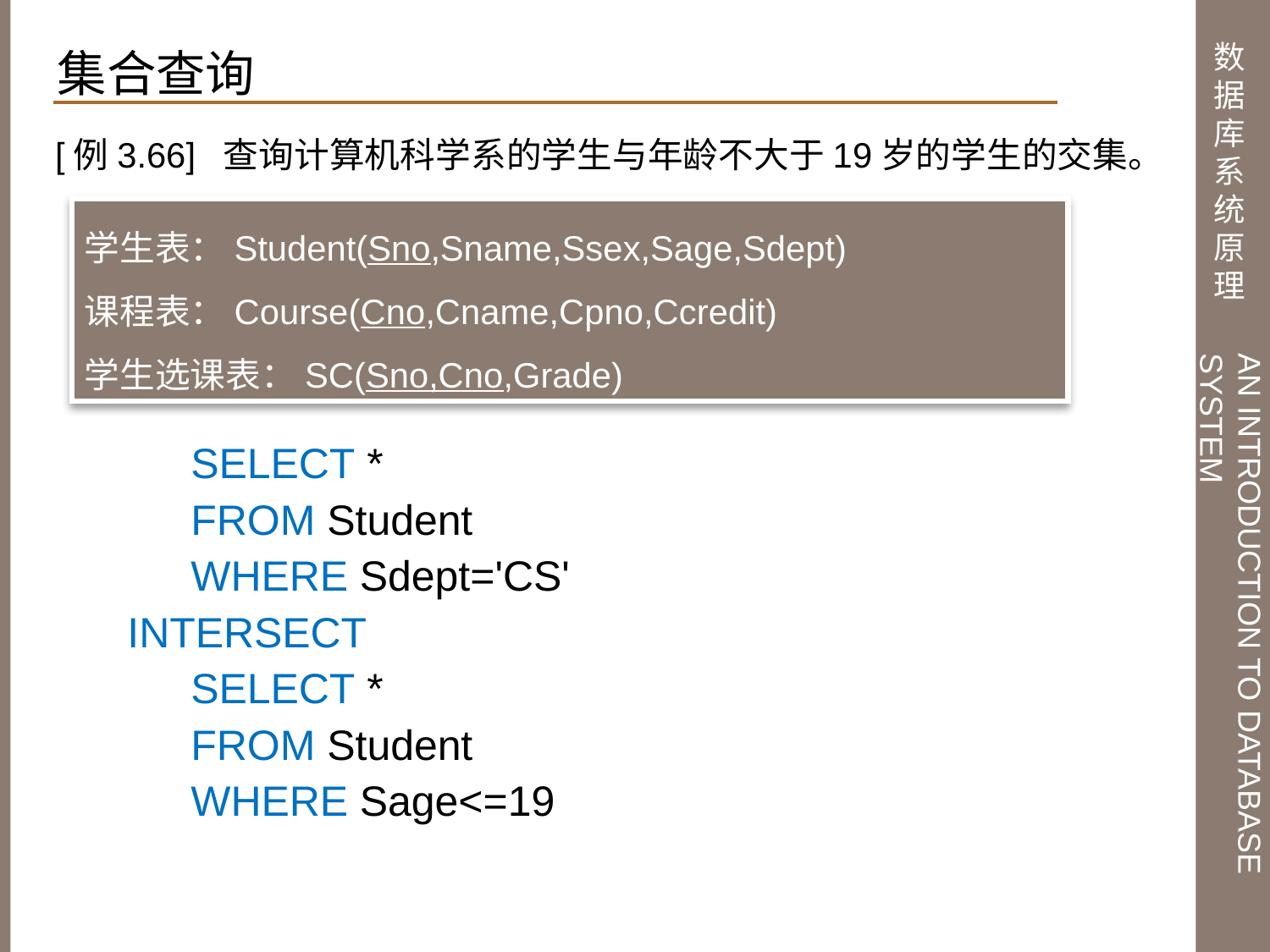

集合查询
[例3.66]  查询计算机科学系的学生与年龄不大于19岁的学生的交集。

学生表：Student(Sno,Sname,Ssex,Sage,Sdept)
课程表：Course(Cno,Cname,Cpno,Ccredit)
学生选课表：SC(Sno,Cno,Grade)
SELECT *
FROM Student
WHERE Sdept='CS'
INTERSECT
SELECT *
FROM Student
WHERE Sage<=19